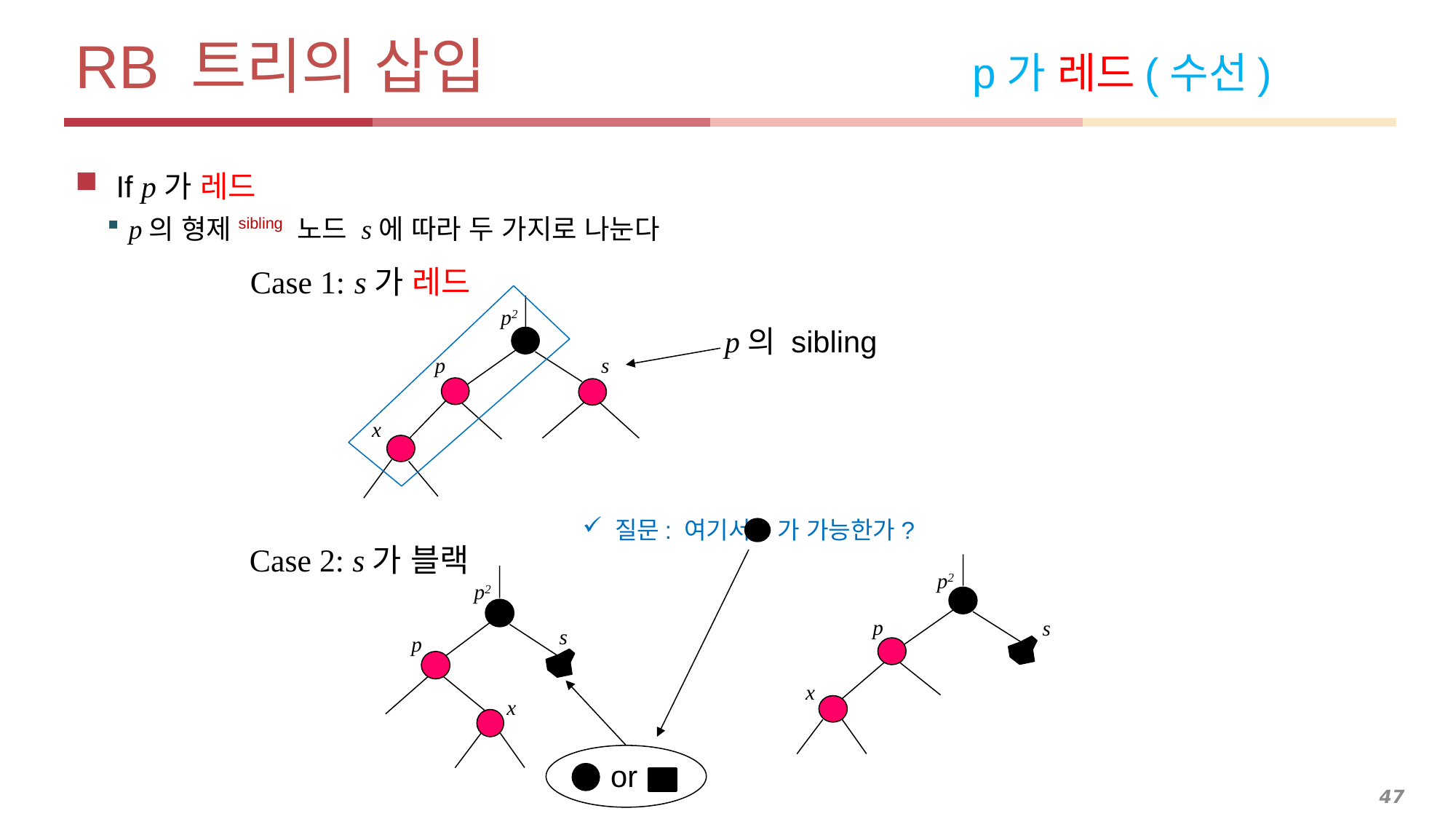

# RB 트리의 삽입                               p가 레드(수선)
If p가 레드
p의 형제sibling 노드 s에 따라 두 가지로 나눈다

Case 1: s가 레드

p2
p의 sibling

s
p

x

질문: 여기서    가 가능한가?

Case 2: s가 블랙

p2

p2

p

s

s

p

x

x

or